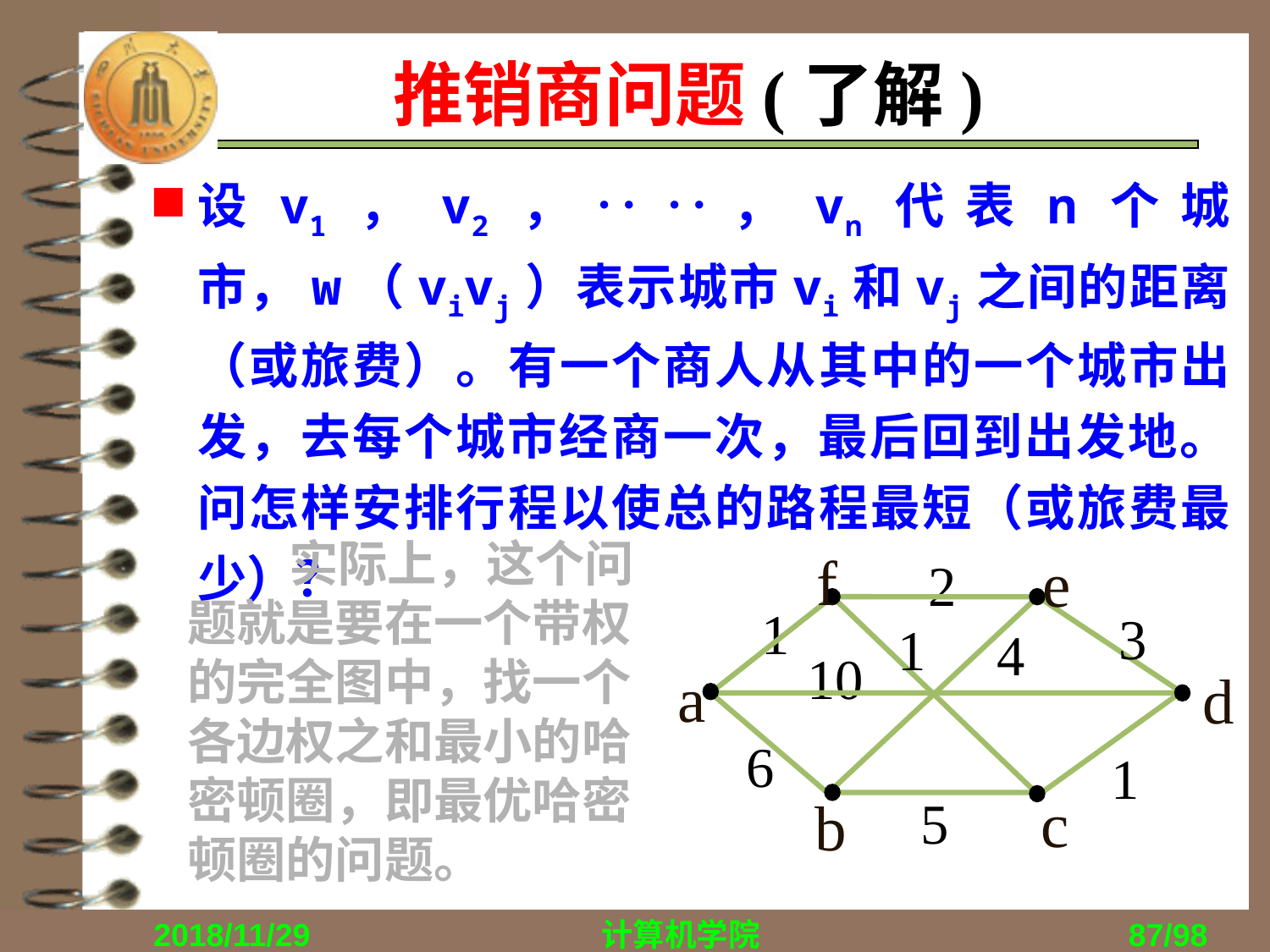

# 推销商问题(了解)
设v1，v2，‥‥，vn代表n个城市，w（vivj）表示城市vi和vj之间的距离（或旅费）。有一个商人从其中的一个城市出发，去每个城市经商一次，最后回到出发地。问怎样安排行程以使总的路程最短（或旅费最少）？
        实际上，这个问题就是要在一个带权的完全图中，找一个各边权之和最小的哈密顿圈，即最优哈密顿圈的问题。
f
e
2

1
3
1
4
10
a
d
6
1
c
b
5
2018/11/29
计算机学院
87/98